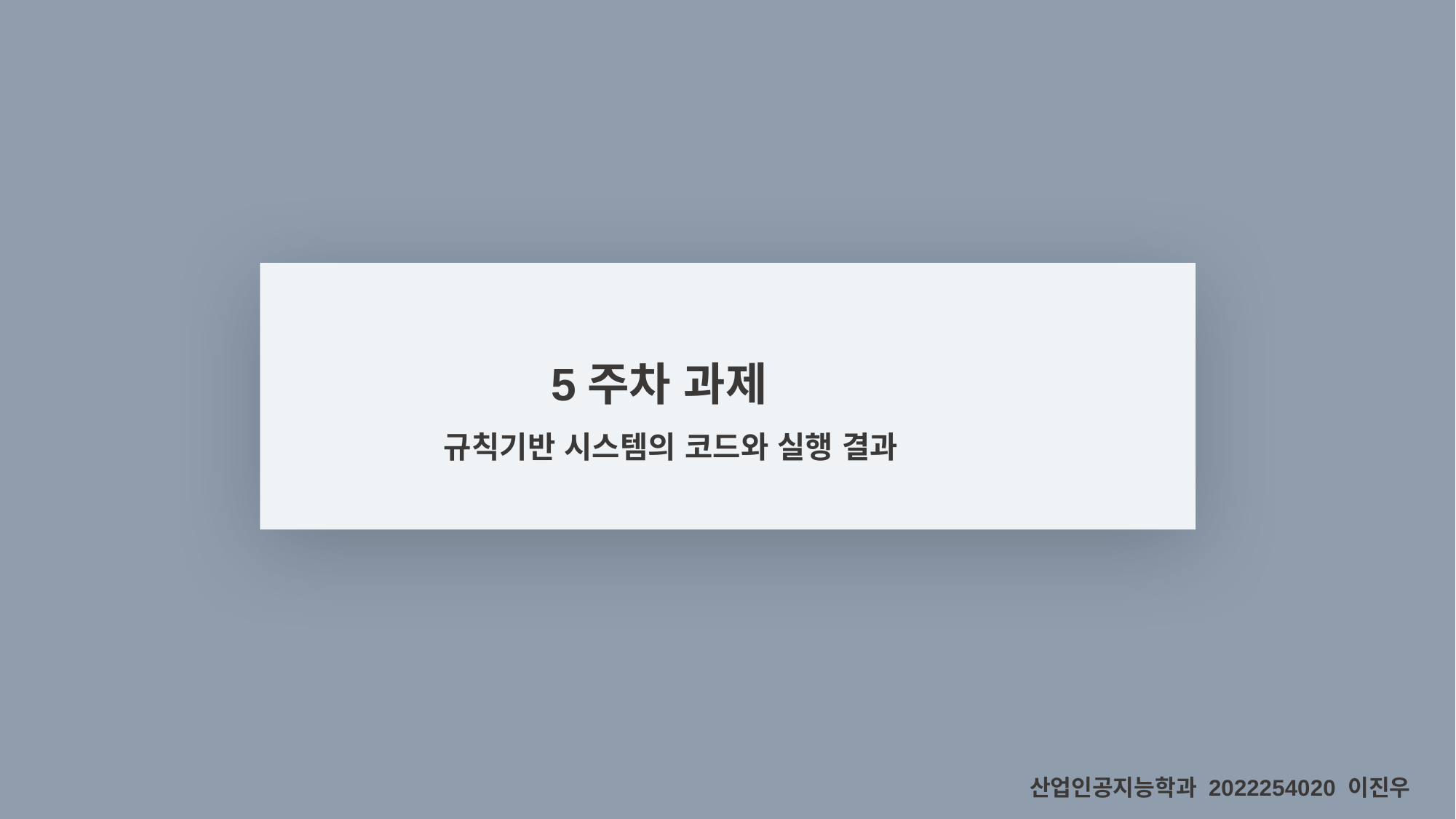

5주차 과제
             규칙기반 시스템의 코드와 실행 결과
산업인공지능학과 2022254020 이진우